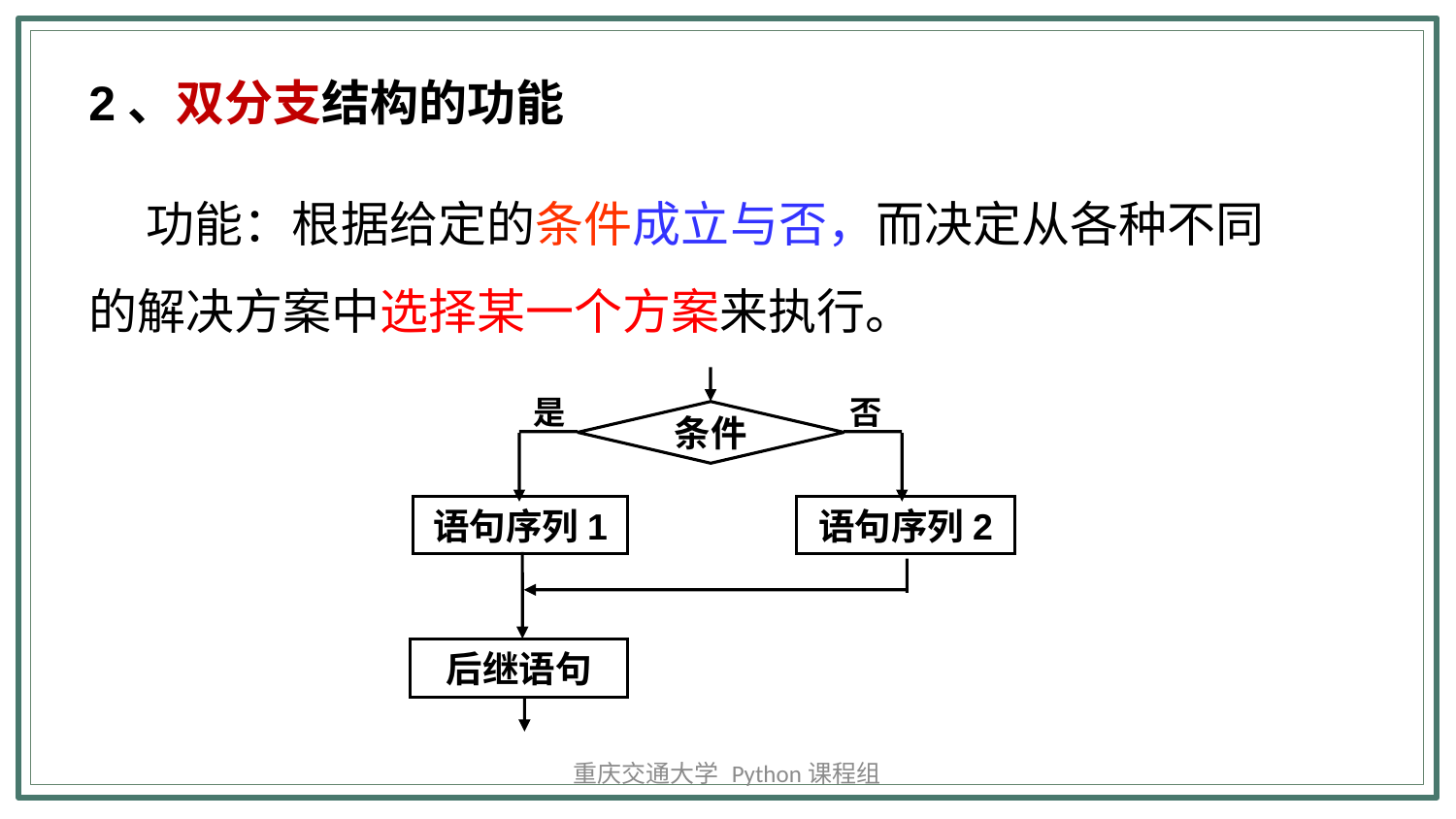

2、双分支结构的功能
功能：根据给定的条件成立与否，而决定从各种不同的解决方案中选择某一个方案来执行。

是
否
条件

语句序列1
语句序列2

后继语句

重庆交通大学 Python课程组